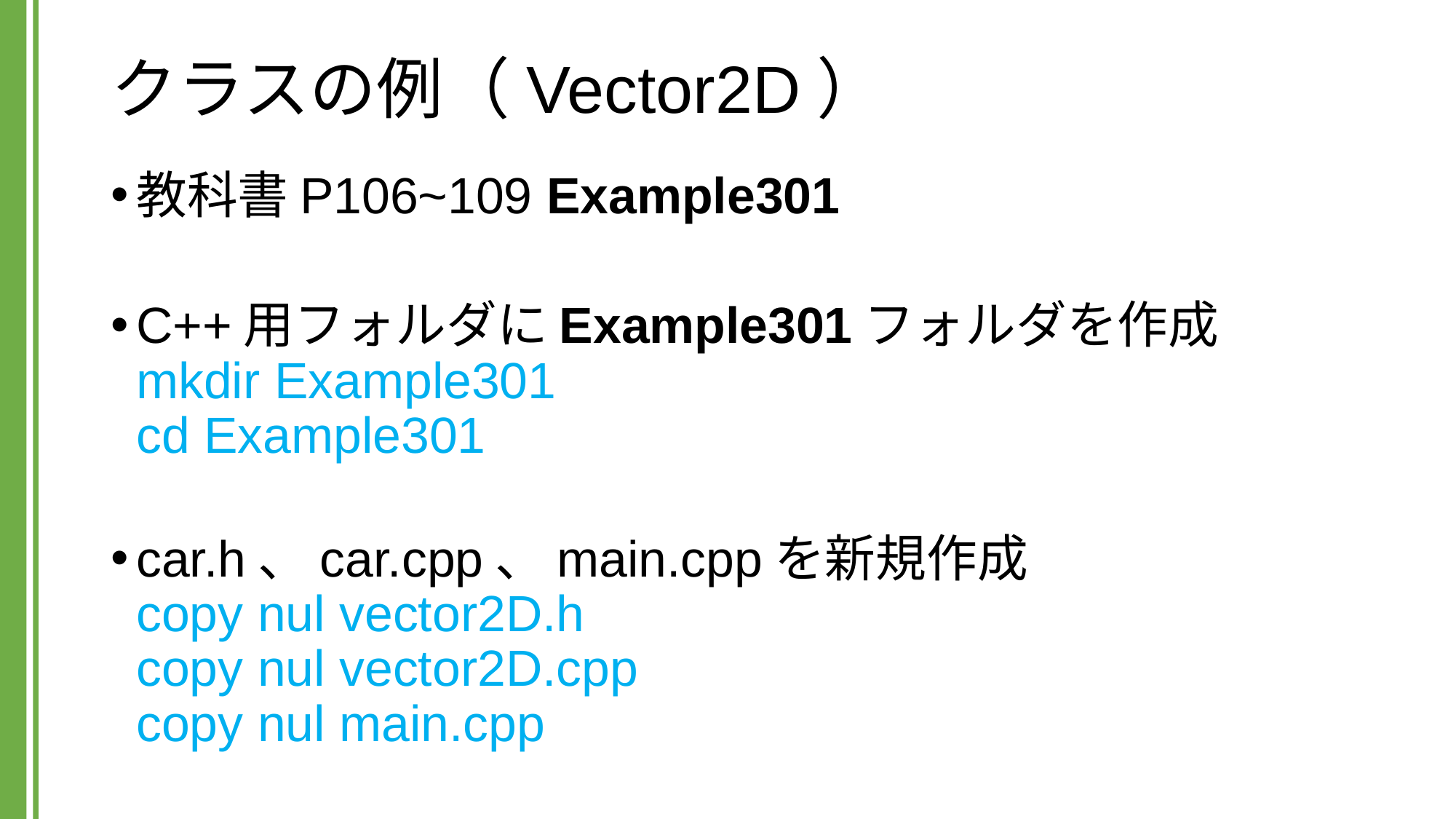

# クラスの例（Vector2D）
教科書P106~109 Example301
C++用フォルダにExample301フォルダを作成
mkdir Example301
cd Example301
car.h、car.cpp、main.cppを新規作成
copy nul vector2D.h
copy nul vector2D.cpp
copy nul main.cpp